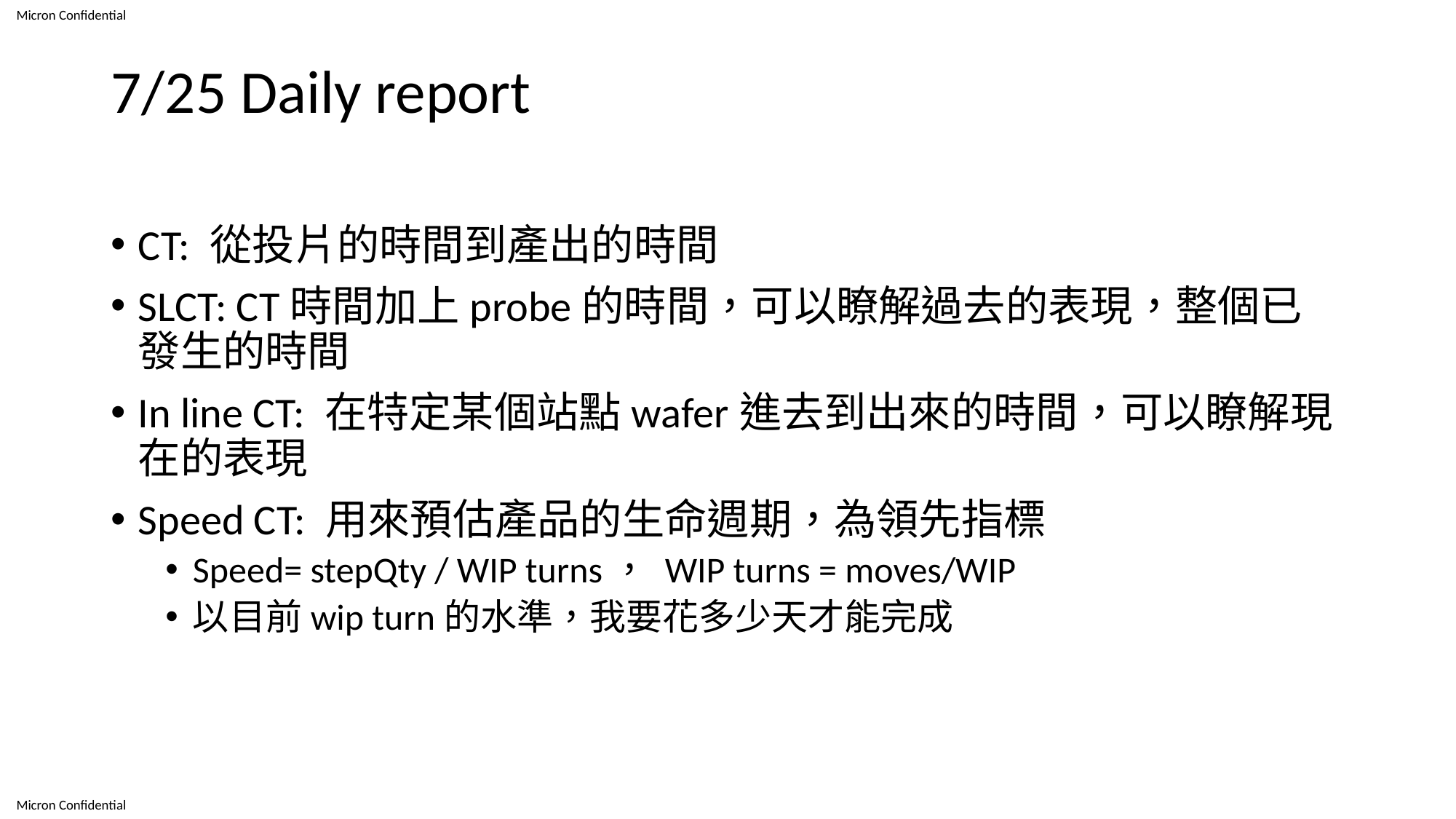

# 7/25 Daily report
CT: 從投片的時間到產出的時間
SLCT: CT時間加上probe的時間，可以瞭解過去的表現，整個已發生的時間
In line CT: 在特定某個站點wafer進去到出來的時間，可以瞭解現在的表現
Speed CT: 用來預估產品的生命週期，為領先指標
Speed= stepQty / WIP turns， WIP turns = moves/WIP
以目前wip turn的水準，我要花多少天才能完成